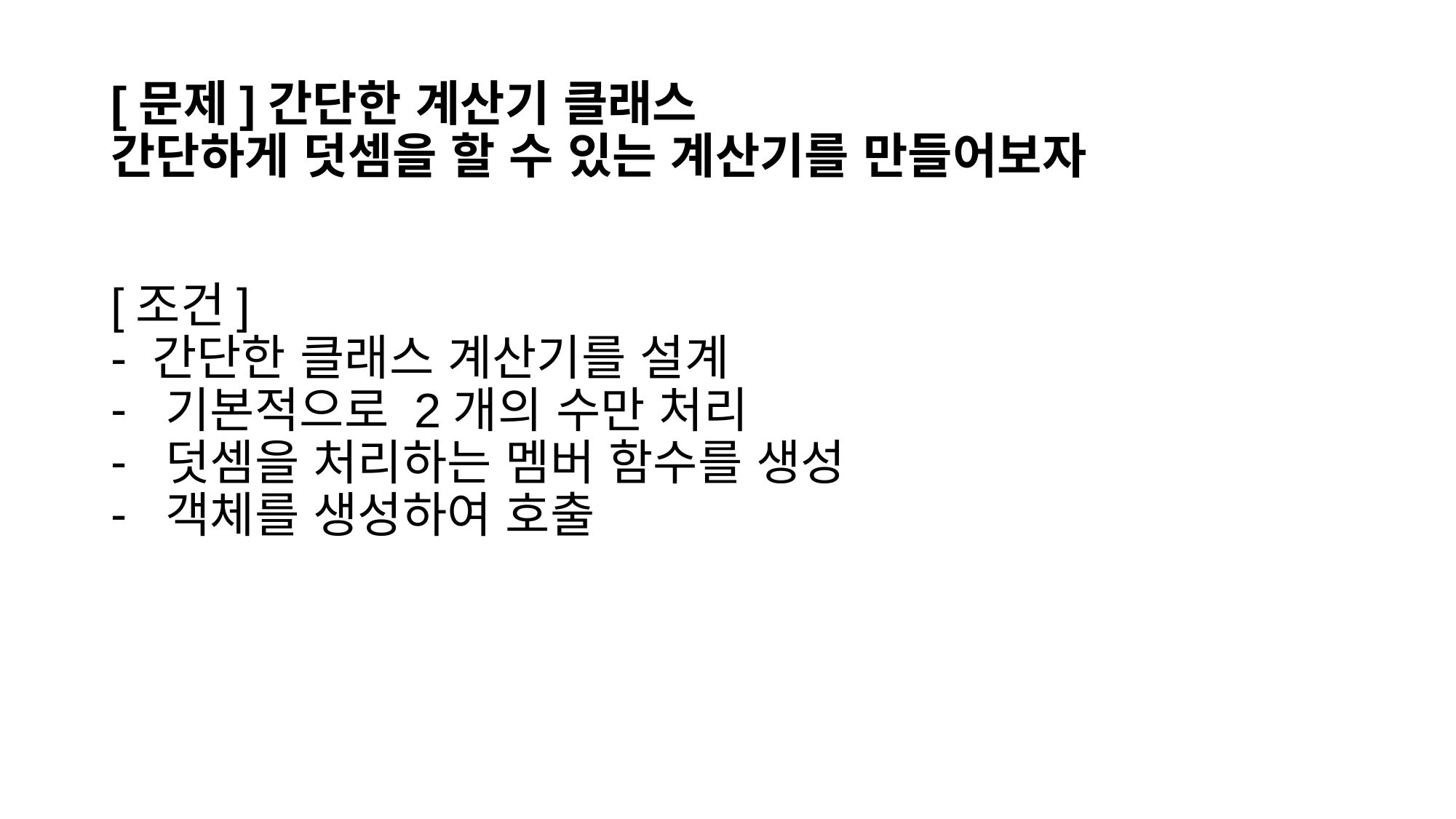

# [문제]간단한 계산기 클래스 간단하게 덧셈을 할 수 있는 계산기를 만들어보자
[조건]
- 간단한 클래스 계산기를 설계
기본적으로 2개의 수만 처리
덧셈을 처리하는 멤버 함수를 생성
객체를 생성하여 호출